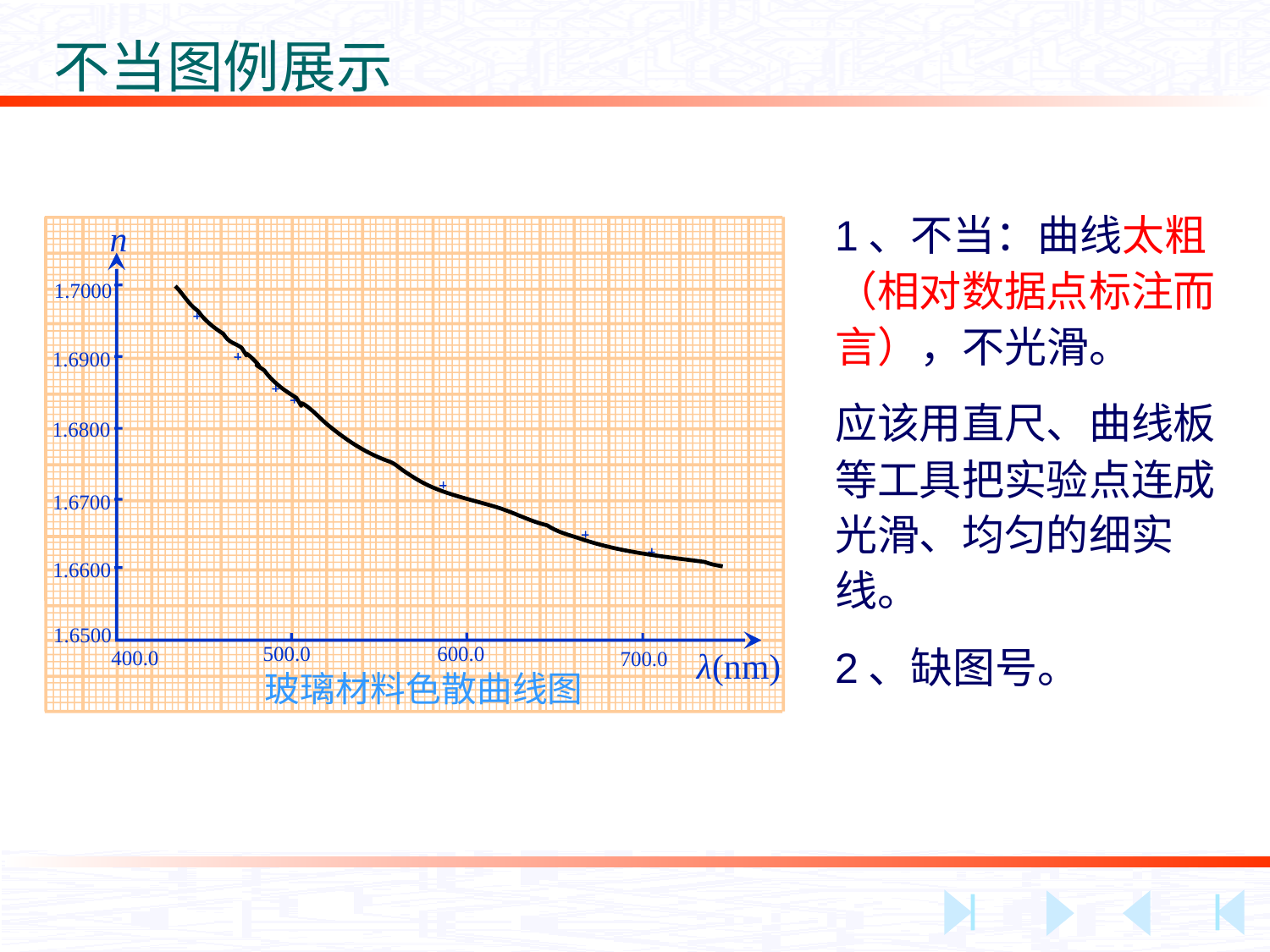

不当图例展示
1、不当：曲线太粗（相对数据点标注而言），不光滑。
应该用直尺、曲线板等工具把实验点连成光滑、均匀的细实线。
2、缺图号。
n

1.7000

1.6900

1.6800

1.6700

1.6600

1.6500

λ(nm)

500.0
600.0
400.0
700.0
玻璃材料色散曲线图